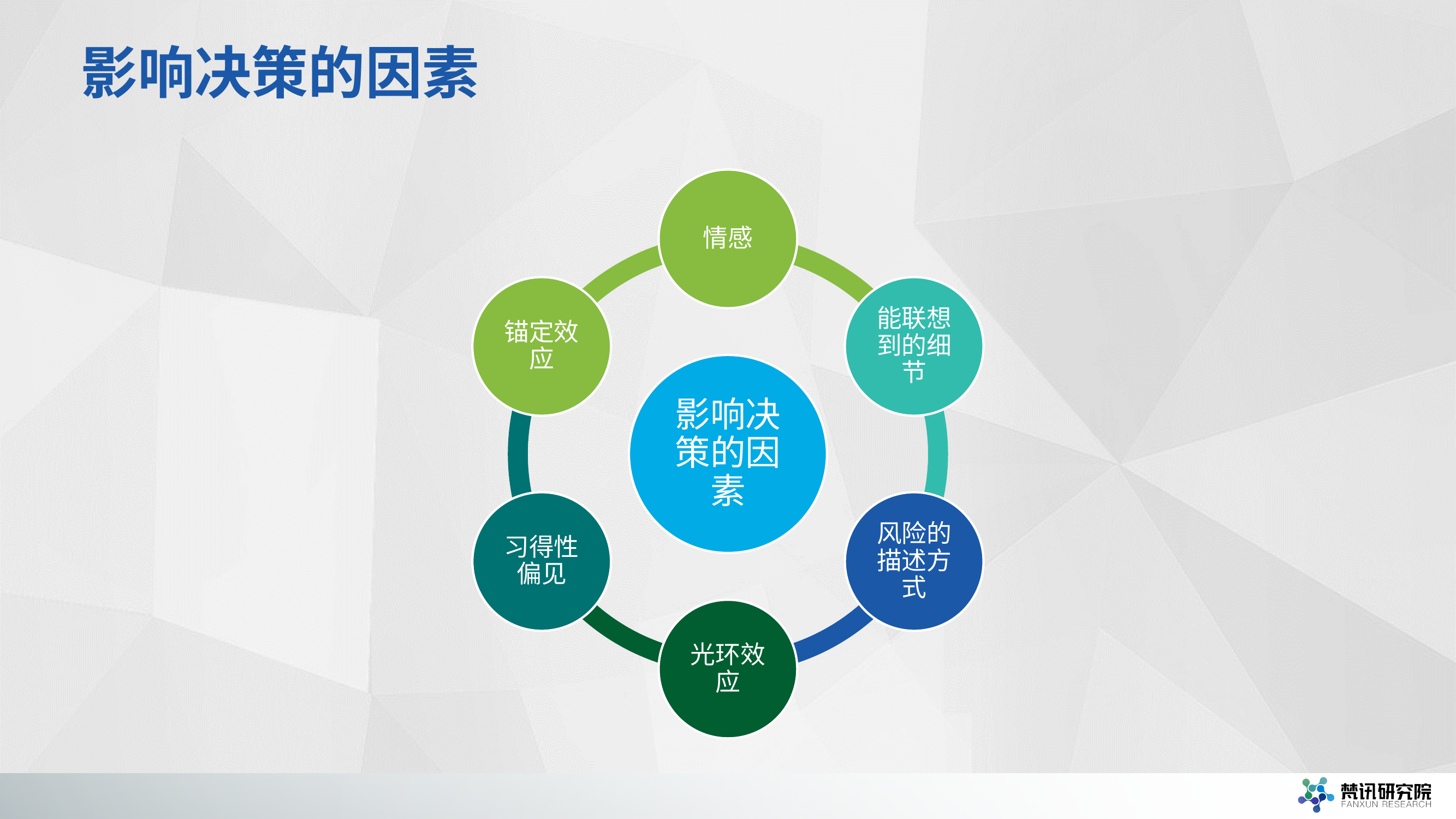

# 影响决策的因素
影响决策的因素
情感
能联想到的细节
风险的描述方式
光环效应
习得性偏见
锚定效应